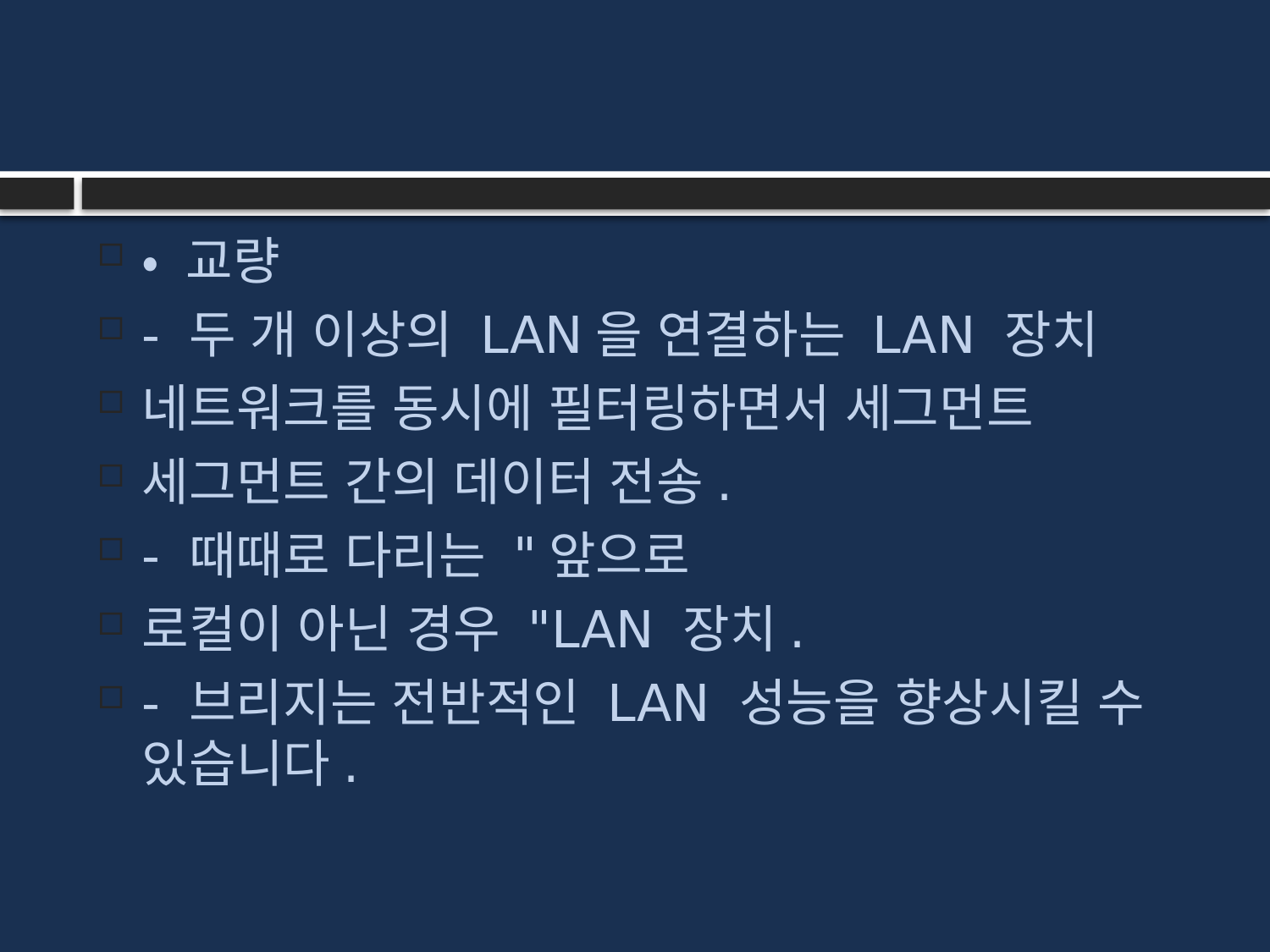

#
• 교량
- 두 개 이상의 LAN을 연결하는 LAN 장치
네트워크를 동시에 필터링하면서 세그먼트
세그먼트 간의 데이터 전송.
- 때때로 다리는 "앞으로
로컬이 아닌 경우 "LAN 장치.
- 브리지는 전반적인 LAN 성능을 향상시킬 수 있습니다.